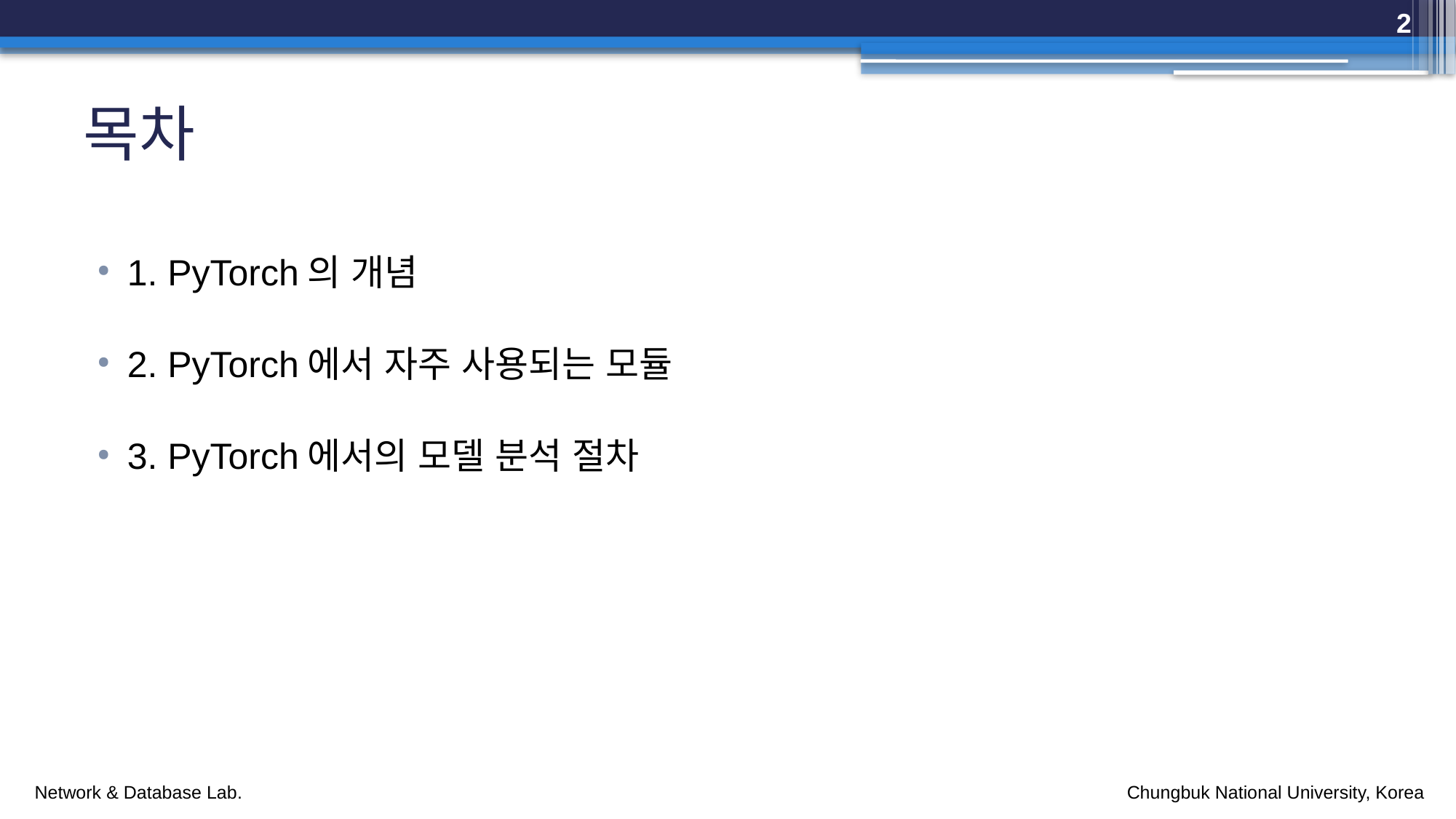

2
# 목차
1. PyTorch의 개념
2. PyTorch에서 자주 사용되는 모듈
3. PyTorch에서의 모델 분석 절차